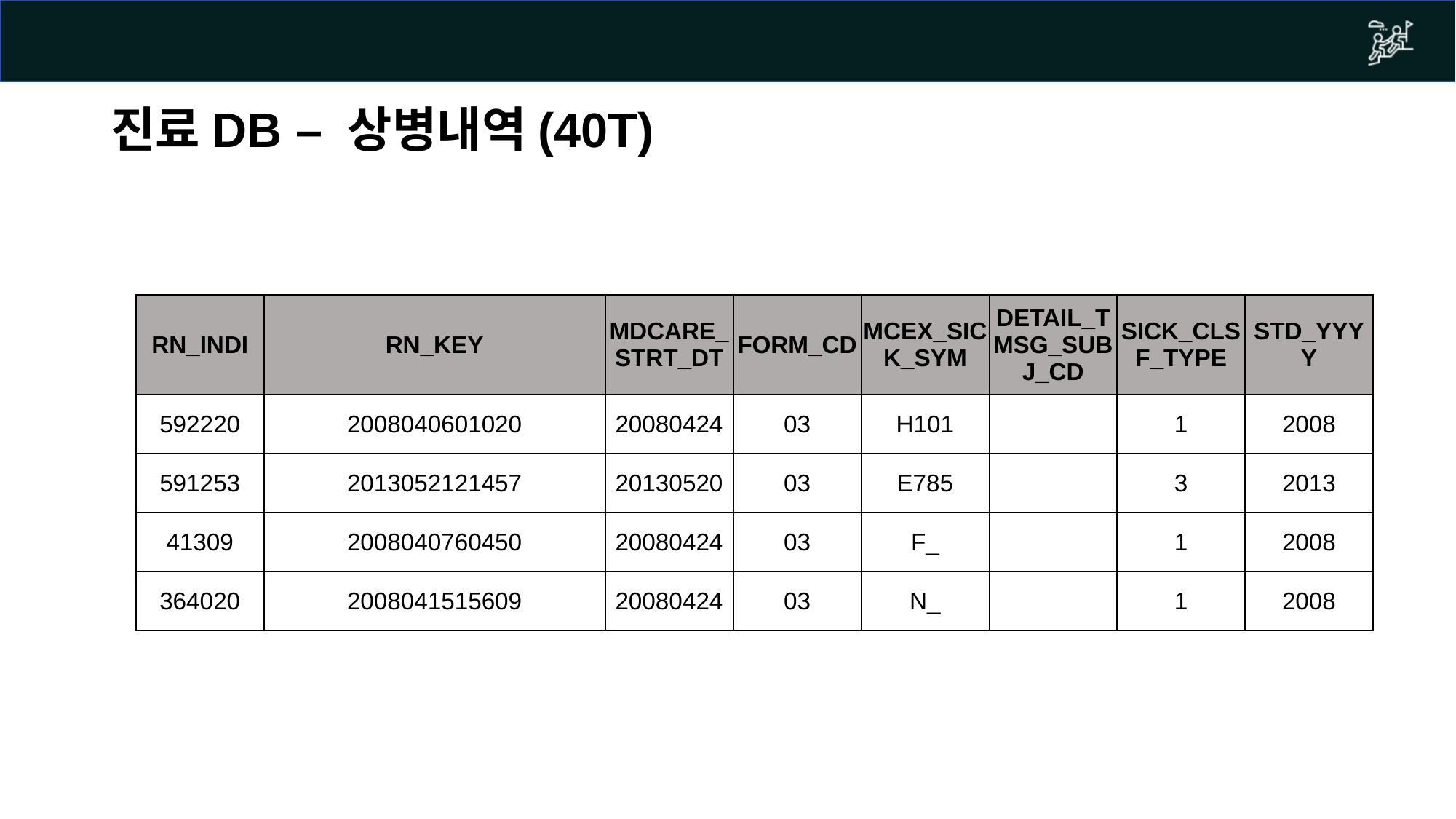

# 진료DB – 상병내역(40T)
| RN\_INDI | RN\_KEY | MDCARE\_STRT\_DT | FORM\_CD | MCEX\_SICK\_SYM | DETAIL\_TMSG\_SUBJ\_CD | SICK\_CLSF\_TYPE | STD\_YYYY |
| --- | --- | --- | --- | --- | --- | --- | --- |
| 592220 | 2008040601020 | 20080424 | 03 | H101 |  | 1 | 2008 |
| 591253 | 2013052121457 | 20130520 | 03 | E785 |  | 3 | 2013 |
| 41309 | 2008040760450 | 20080424 | 03 | F\_ |  | 1 | 2008 |
| 364020 | 2008041515609 | 20080424 | 03 | N\_ |  | 1 | 2008 |